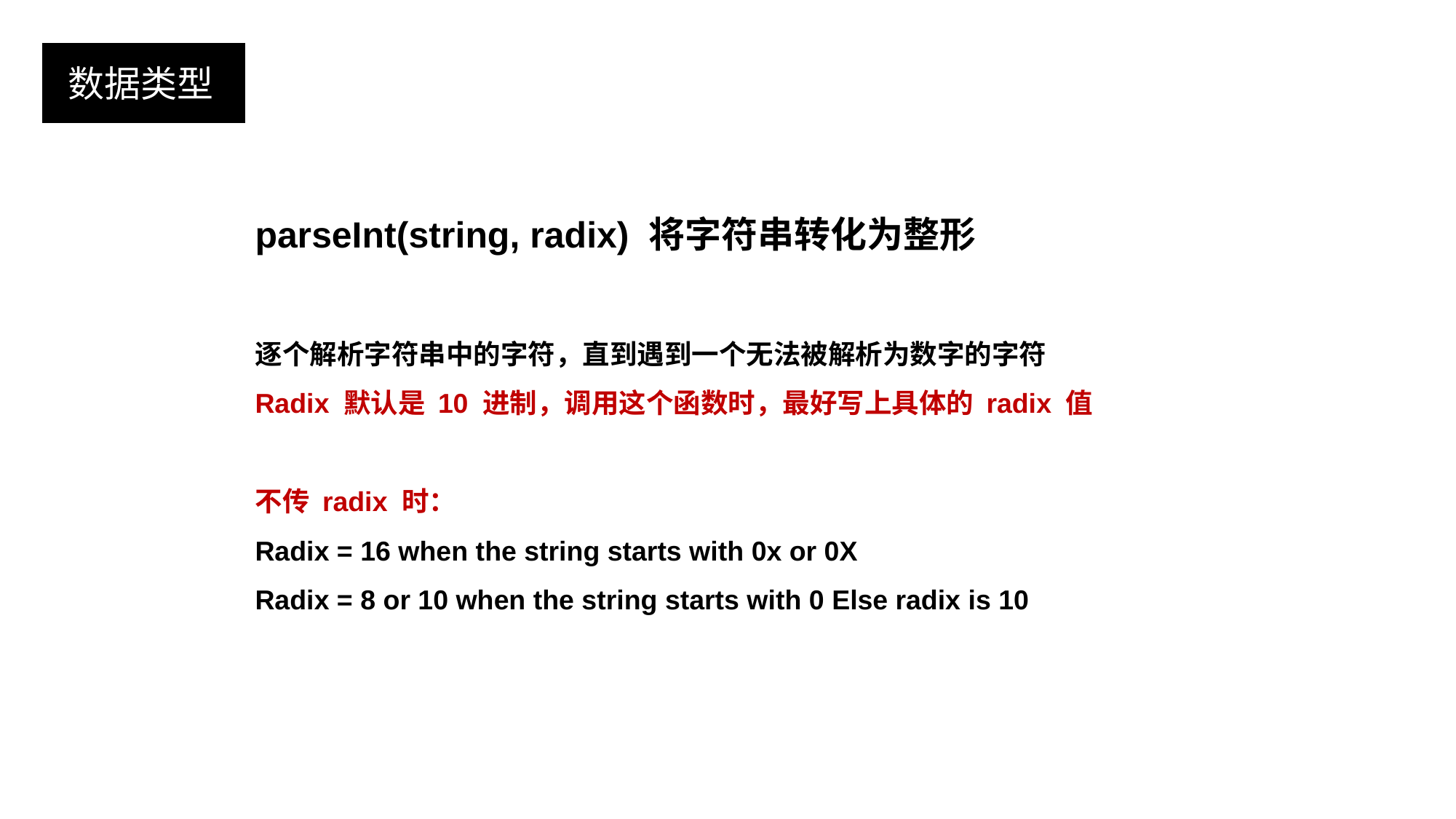

数据类型
parseInt(string, radix) 将字符串转化为整形

逐个解析字符串中的字符，直到遇到一个无法被解析为数字的字符
Radix 默认是 10 进制，调用这个函数时，最好写上具体的 radix 值

不传 radix 时：
Radix = 16 when the string starts with 0x or 0X
Radix = 8 or 10 when the string starts with 0 Else radix is 10